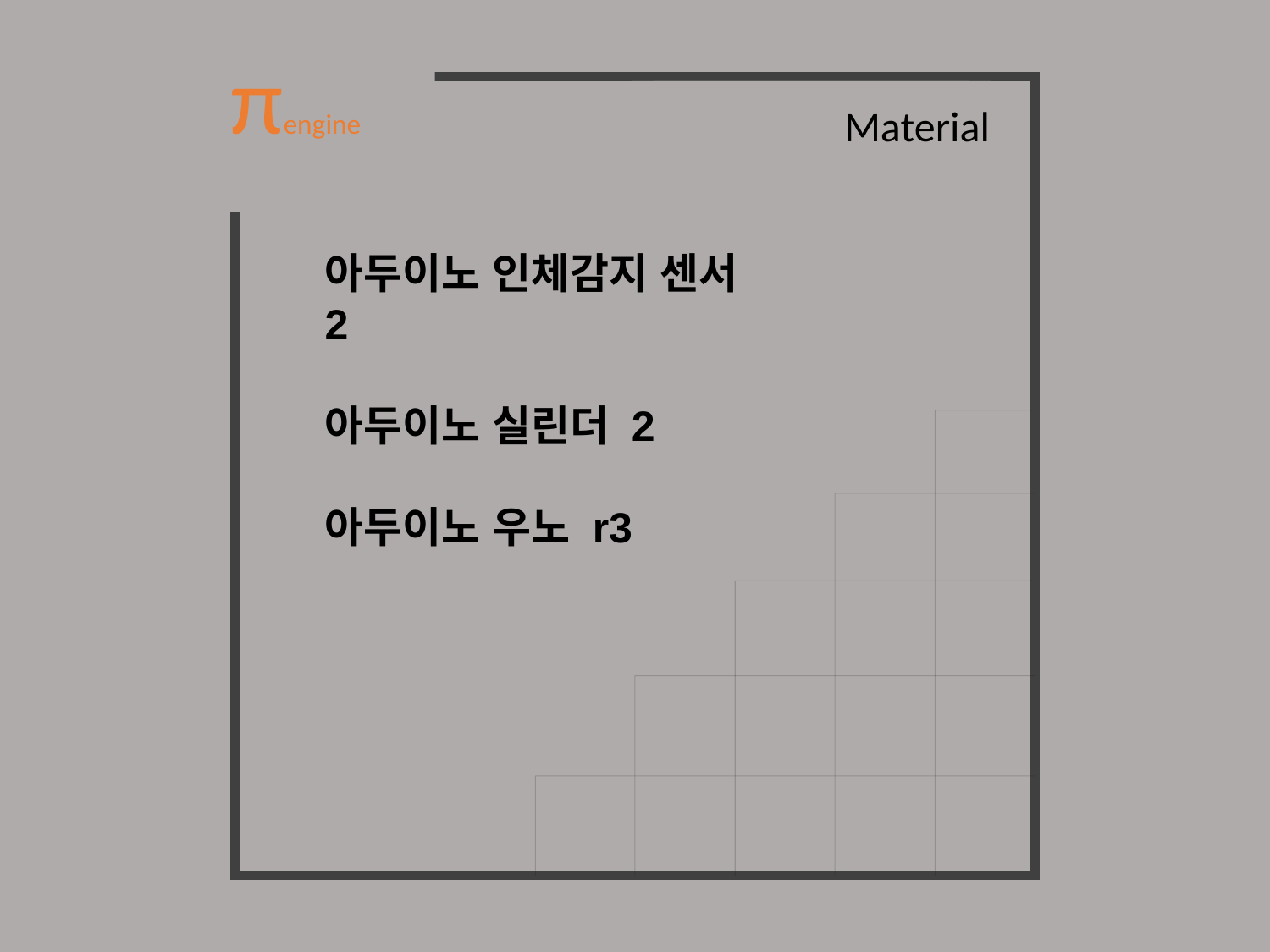

πengine

Material
아두이노 인체감지 센서 2

아두이노 실린더 2

아두이노 우노 r3